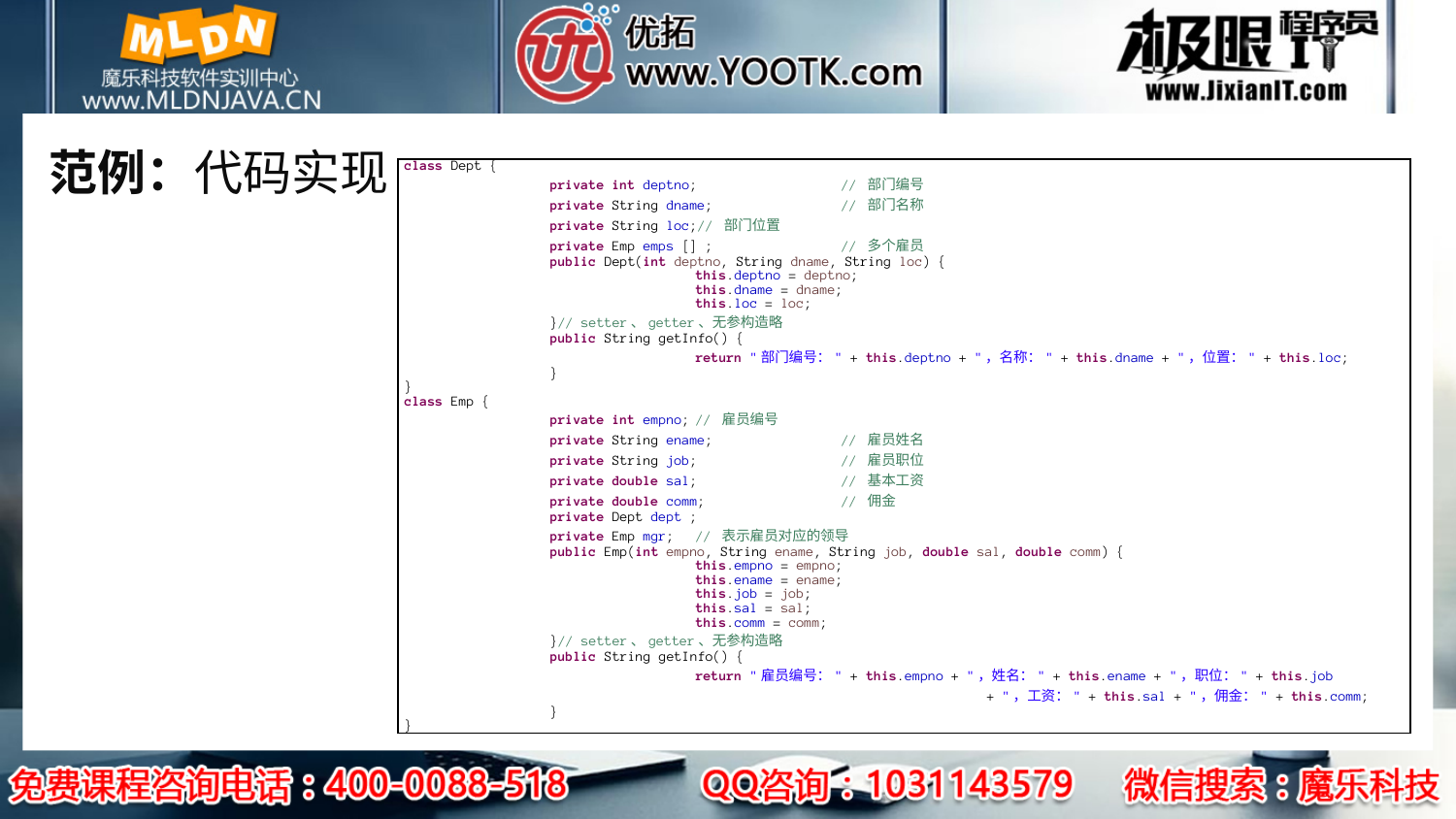

# 范例：代码实现
| class Dept { private int deptno; // 部门编号 private String dname; // 部门名称 private String loc;// 部门位置 private Emp emps [] ; // 多个雇员 public Dept(int deptno, String dname, String loc) { this.deptno = deptno; this.dname = dname; this.loc = loc; }// setter、getter、无参构造略 public String getInfo() { return "部门编号：" + this.deptno + "，名称：" + this.dname + "，位置：" + this.loc; } } class Emp { private int empno; // 雇员编号 private String ename; // 雇员姓名 private String job; // 雇员职位 private double sal; // 基本工资 private double comm; // 佣金 private Dept dept ; private Emp mgr; // 表示雇员对应的领导 public Emp(int empno, String ename, String job, double sal, double comm) { this.empno = empno; this.ename = ename; this.job = job; this.sal = sal; this.comm = comm; }// setter、getter、无参构造略 public String getInfo() { return "雇员编号：" + this.empno + "，姓名：" + this.ename + "，职位：" + this.job + "，工资：" + this.sal + "，佣金：" + this.comm; } } |
| --- |